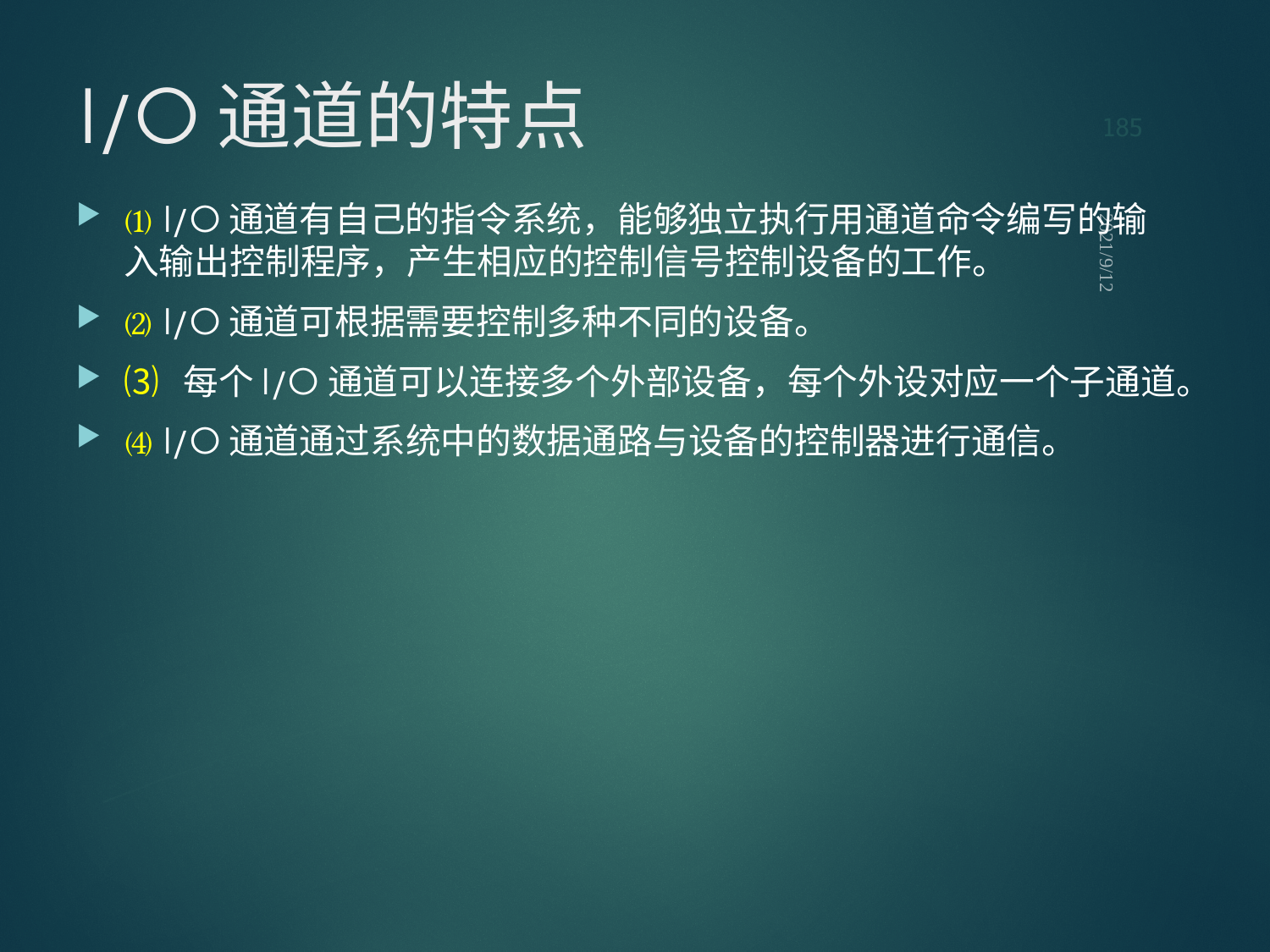

185
# I/O通道的特点
⑴ I/O通道有自己的指令系统，能够独立执行用通道命令编写的输入输出控制程序，产生相应的控制信号控制设备的工作。
⑵ I/O通道可根据需要控制多种不同的设备。
⑶  每个I/O通道可以连接多个外部设备，每个外设对应一个子通道。
⑷ I/O通道通过系统中的数据通路与设备的控制器进行通信。
2021/9/12